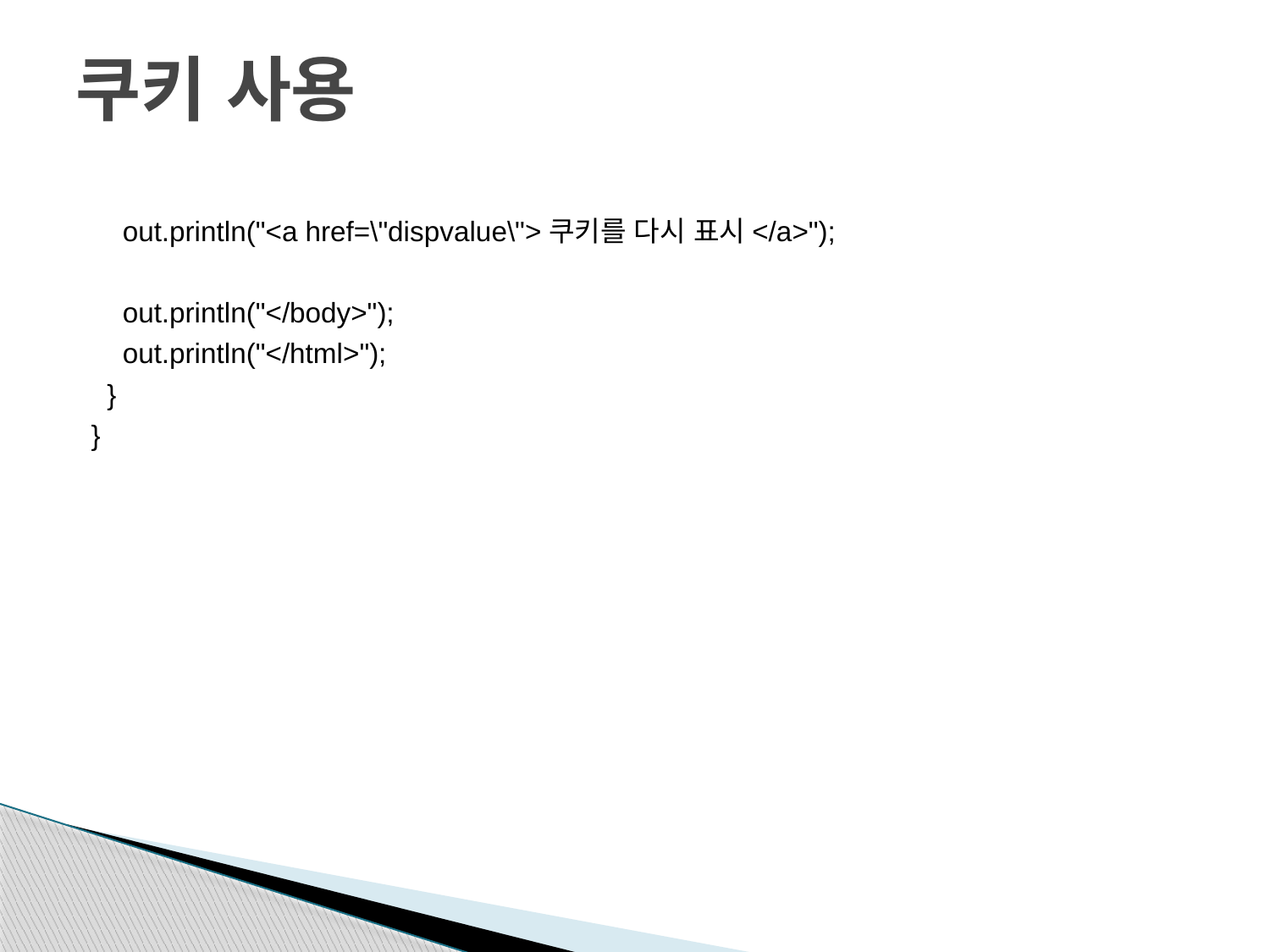

# 쿠키 사용

    out.println("<a href=\"dispvalue\">쿠키를 다시 표시</a>");

    out.println("</body>");
    out.println("</html>");
  }
}